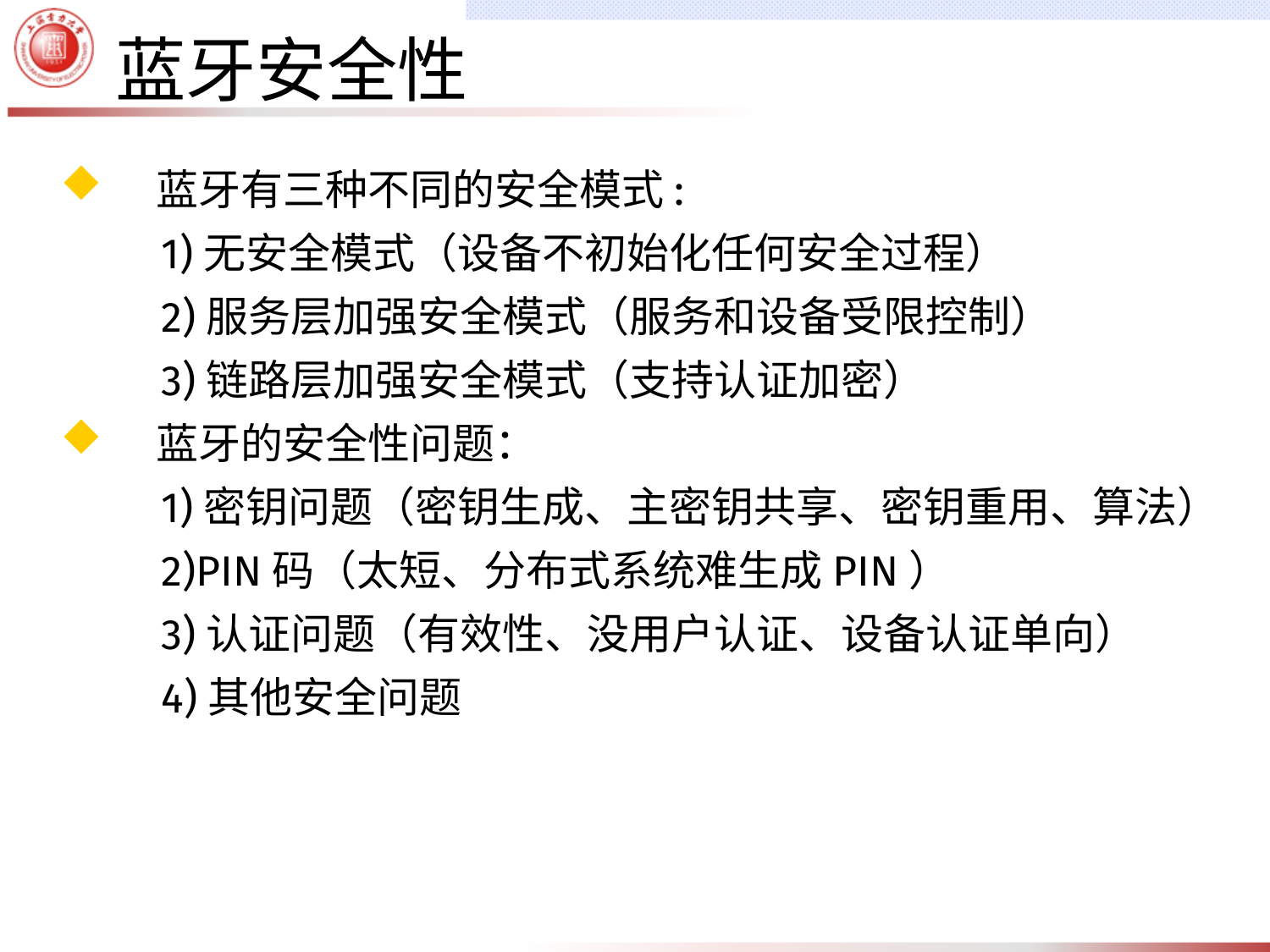

蓝牙安全性
    蓝牙有三种不同的安全模式:
         1)无安全模式（设备不初始化任何安全过程）
         2)服务层加强安全模式（服务和设备受限控制）
         3)链路层加强安全模式（支持认证加密）
    蓝牙的安全性问题：
         1)密钥问题（密钥生成、主密钥共享、密钥重用、算法）
         2)PIN码（太短、分布式系统难生成PIN）
         3)认证问题（有效性、没用户认证、设备认证单向）
         4)其他安全问题